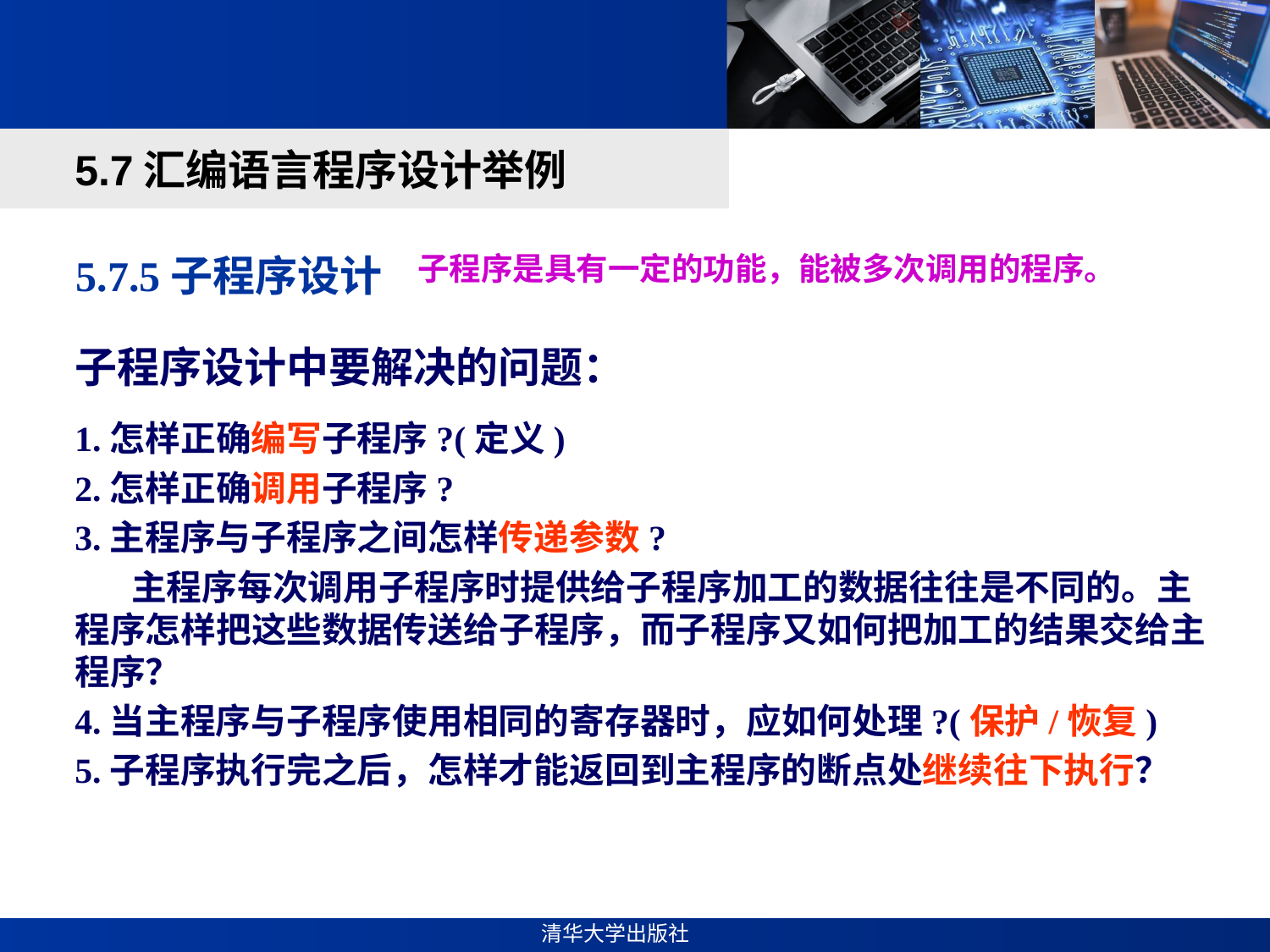

#
5.7汇编语言程序设计举例

5.7.5子程序设计

子程序是具有一定的功能，能被多次调用的程序。
子程序设计中要解决的问题：
1.怎样正确编写子程序?(定义)
2.怎样正确调用子程序?
3.主程序与子程序之间怎样传递参数?
      主程序每次调用子程序时提供给子程序加工的数据往往是不同的。主程序怎样把这些数据传送给子程序，而子程序又如何把加工的结果交给主程序？
4.当主程序与子程序使用相同的寄存器时，应如何处理?(保护/恢复)
5.子程序执行完之后，怎样才能返回到主程序的断点处继续往下执行？